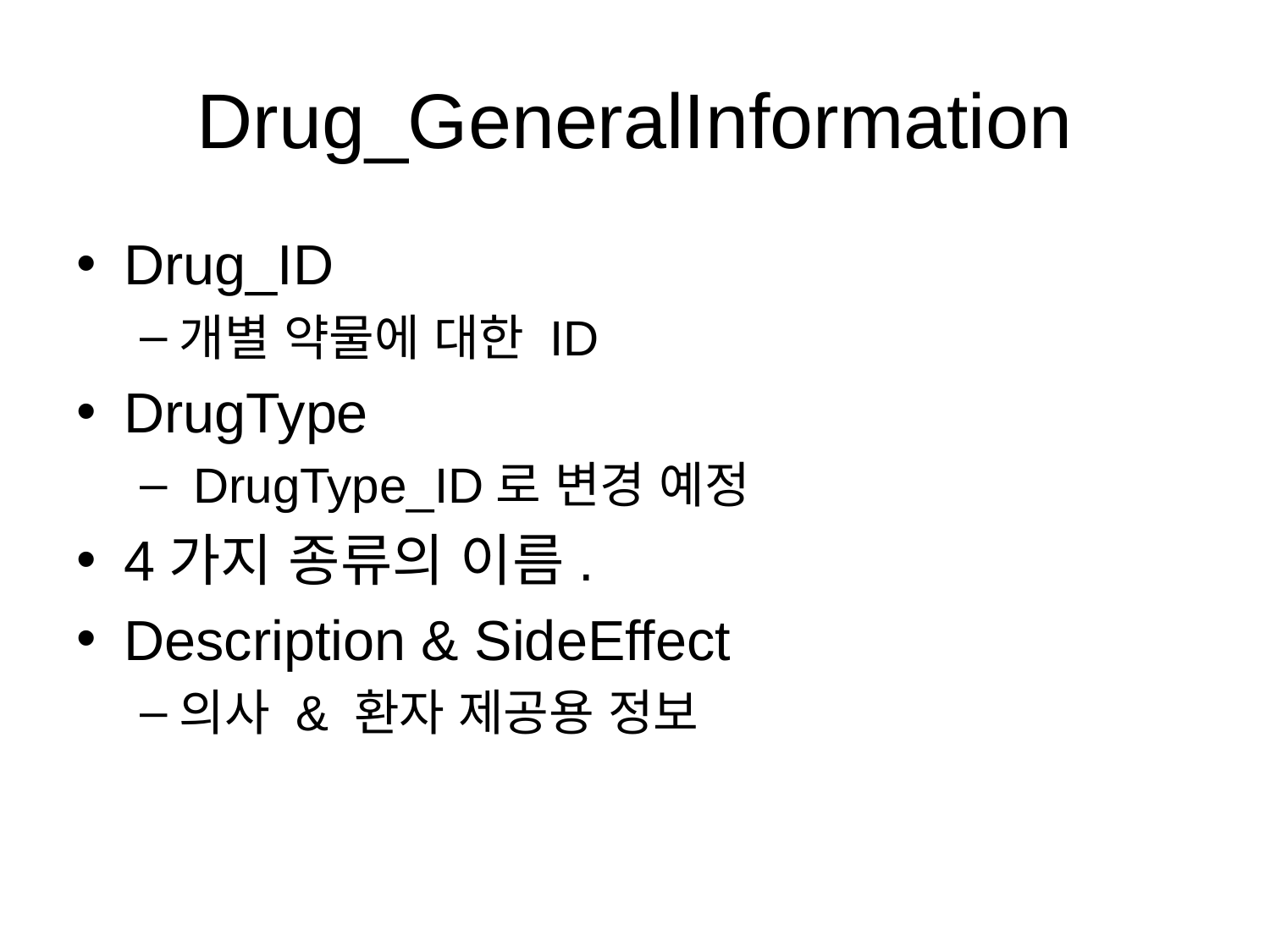

# Drug_GeneralInformation
Drug_ID
개별 약물에 대한 ID
DrugType
 DrugType_ID로 변경 예정
4가지 종류의 이름.
Description & SideEffect
의사 & 환자 제공용 정보